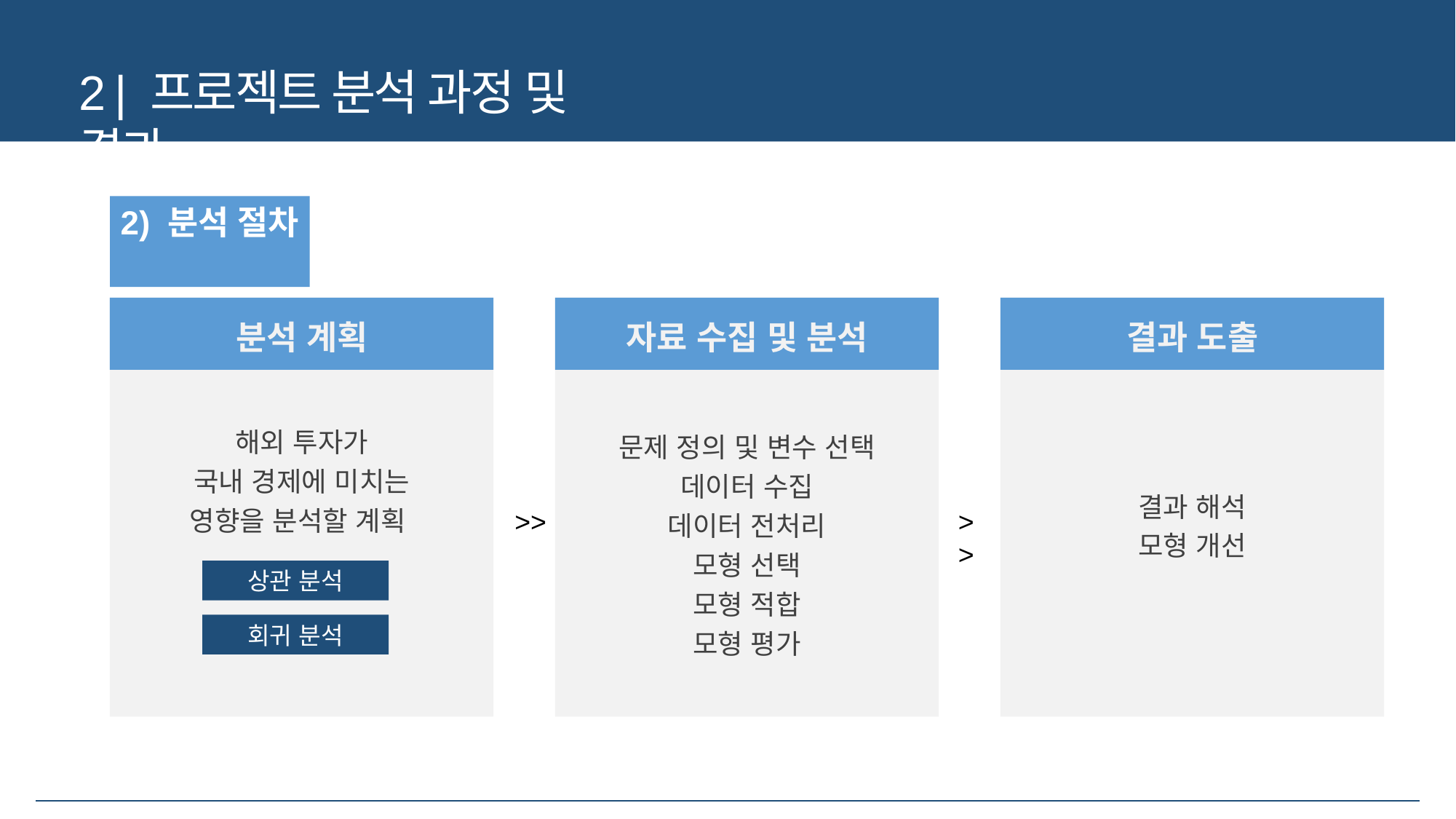

2 | 프로젝트 분석 과정 및 결과
2) 분석 절차

분석 계획
결과 도출
자료 수집 및 분석
해외 투자가
국내 경제에 미치는
영향을 분석할 계획
문제 정의 및 변수 선택
데이터 수집
데이터 전처리
모형 선택
모형 적합
모형 평가
결과 해석
모형 개선
>>
>>
상관 분석
회귀 분석